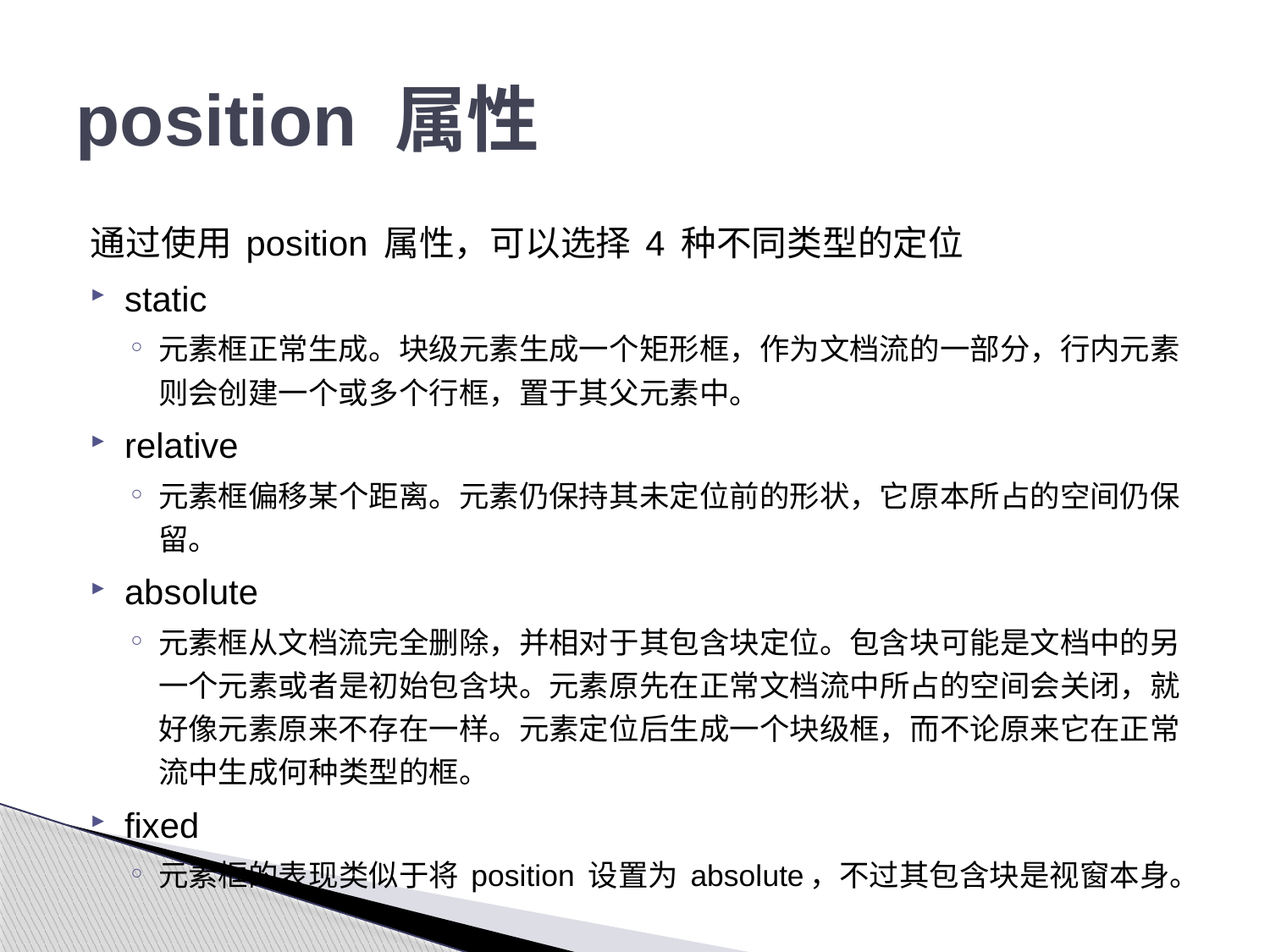

# position 属性
通过使用 position 属性，可以选择 4 种不同类型的定位
static
元素框正常生成。块级元素生成一个矩形框，作为文档流的一部分，行内元素则会创建一个或多个行框，置于其父元素中。
relative
元素框偏移某个距离。元素仍保持其未定位前的形状，它原本所占的空间仍保留。
absolute
元素框从文档流完全删除，并相对于其包含块定位。包含块可能是文档中的另一个元素或者是初始包含块。元素原先在正常文档流中所占的空间会关闭，就好像元素原来不存在一样。元素定位后生成一个块级框，而不论原来它在正常流中生成何种类型的框。
fixed
元素框的表现类似于将 position 设置为 absolute，不过其包含块是视窗本身。